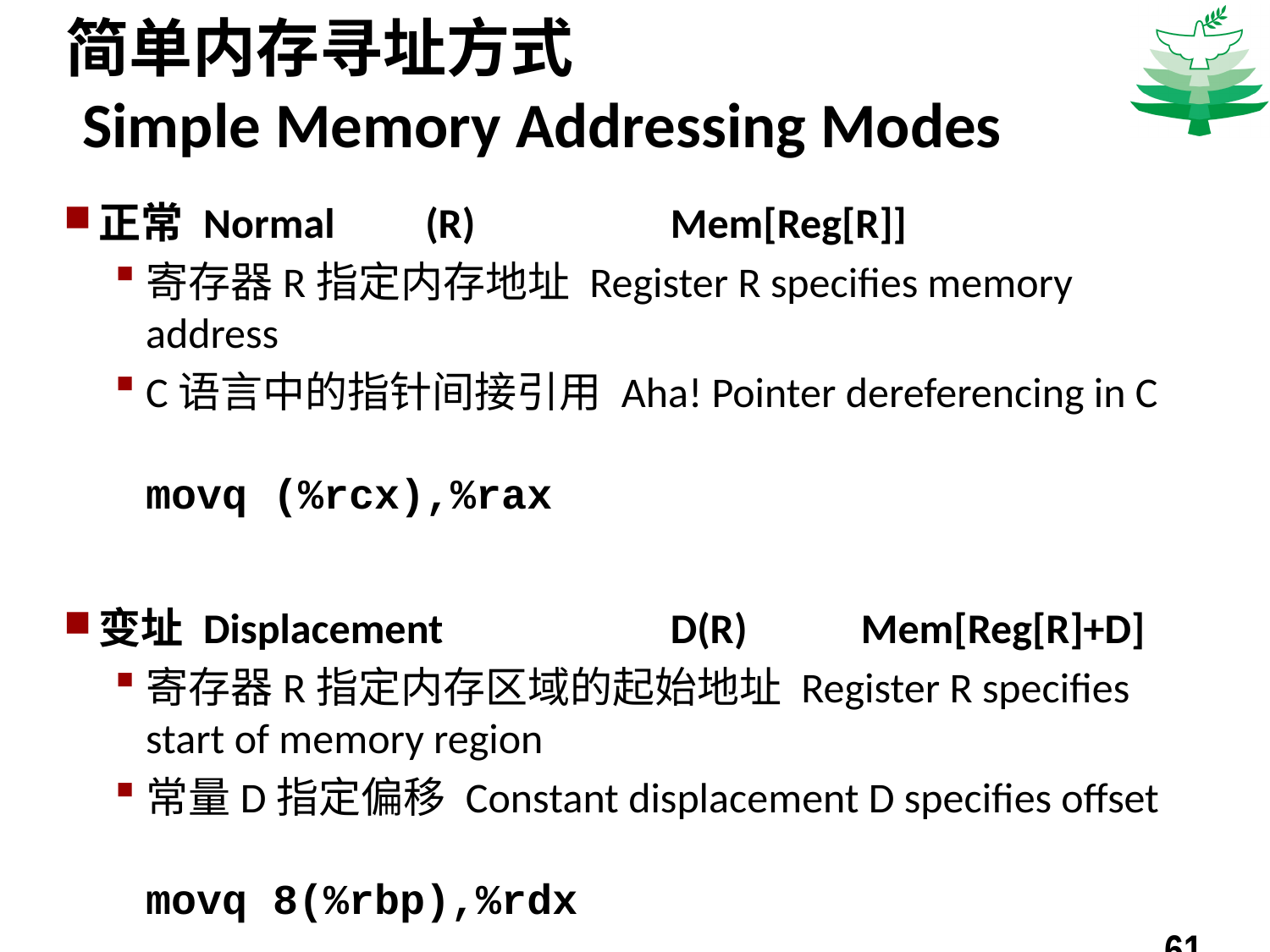

# 简单内存寻址方式 Simple Memory Addressing Modes
正常 Normal	(R)	Mem[Reg[R]]
寄存器R指定内存地址 Register R specifies memory address
C语言中的指针间接引用 Aha! Pointer dereferencing in C
movq (%rcx),%rax

变址 Displacement	D(R)	Mem[Reg[R]+D]
寄存器R指定内存区域的起始地址 Register R specifies start of memory region
常量D指定偏移 Constant displacement D specifies offset
movq 8(%rbp),%rdx